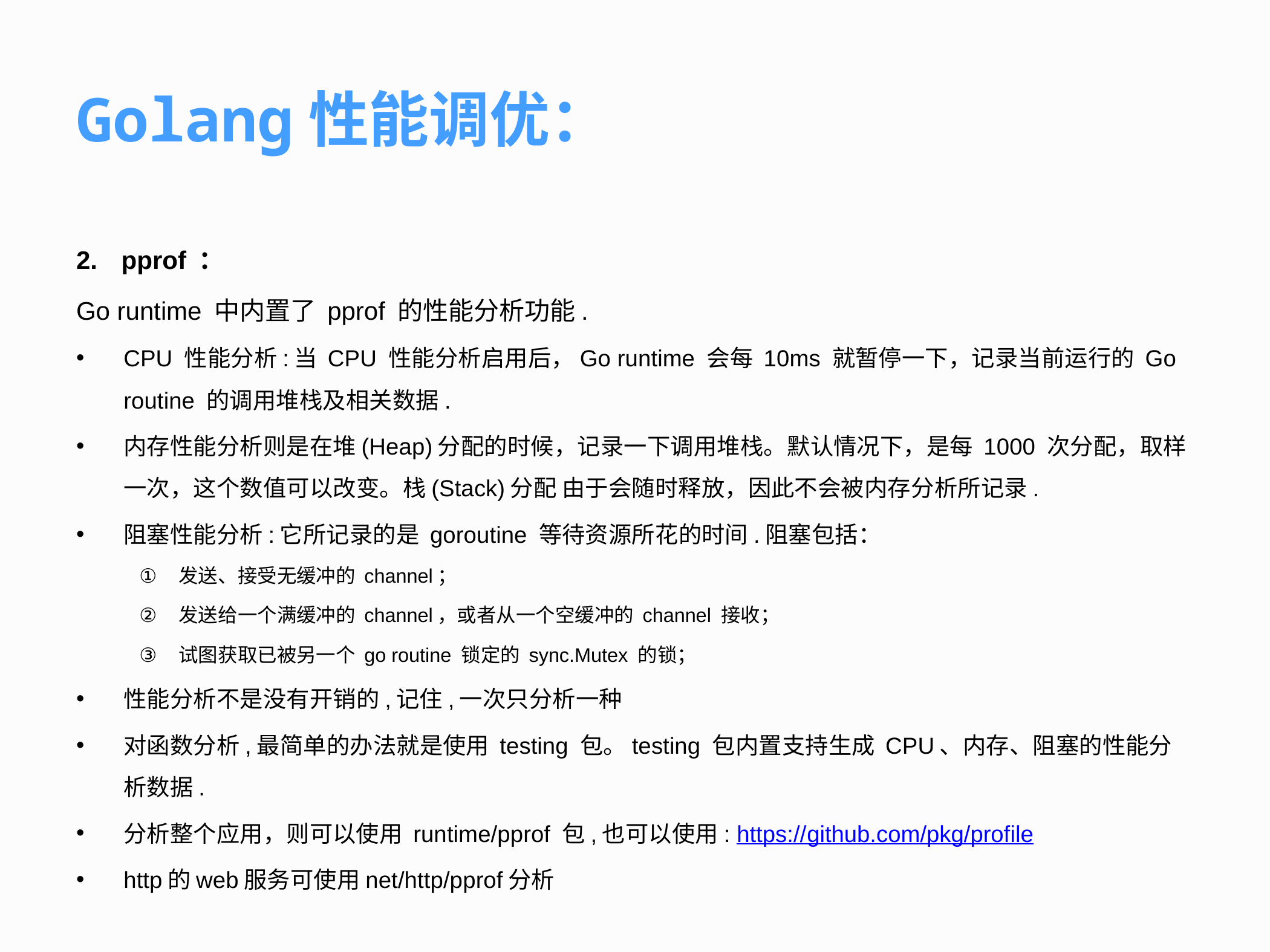

# Golang性能调优：
pprof ：
Go runtime 中内置了 pprof 的性能分析功能.
CPU 性能分析:当 CPU 性能分析启用后，Go runtime 会每 10ms 就暂停一下，记录当前运行的 Go routine 的调用堆栈及相关数据.
内存性能分析则是在堆(Heap)分配的时候，记录一下调用堆栈。默认情况下，是每 1000 次分配，取样一次，这个数值可以改变。栈(Stack)分配 由于会随时释放，因此不会被内存分析所记录.
阻塞性能分析:它所记录的是 goroutine 等待资源所花的时间.阻塞包括：
发送、接受无缓冲的 channel；
发送给一个满缓冲的 channel，或者从一个空缓冲的 channel 接收；
试图获取已被另一个 go routine 锁定的 sync.Mutex 的锁；
性能分析不是没有开销的,记住,一次只分析一种
对函数分析,最简单的办法就是使用 testing 包。testing 包内置支持生成 CPU、内存、阻塞的性能分析数据.
分析整个应用，则可以使用 runtime/pprof 包,也可以使用: https://github.com/pkg/profile
http的web服务可使用net/http/pprof分析